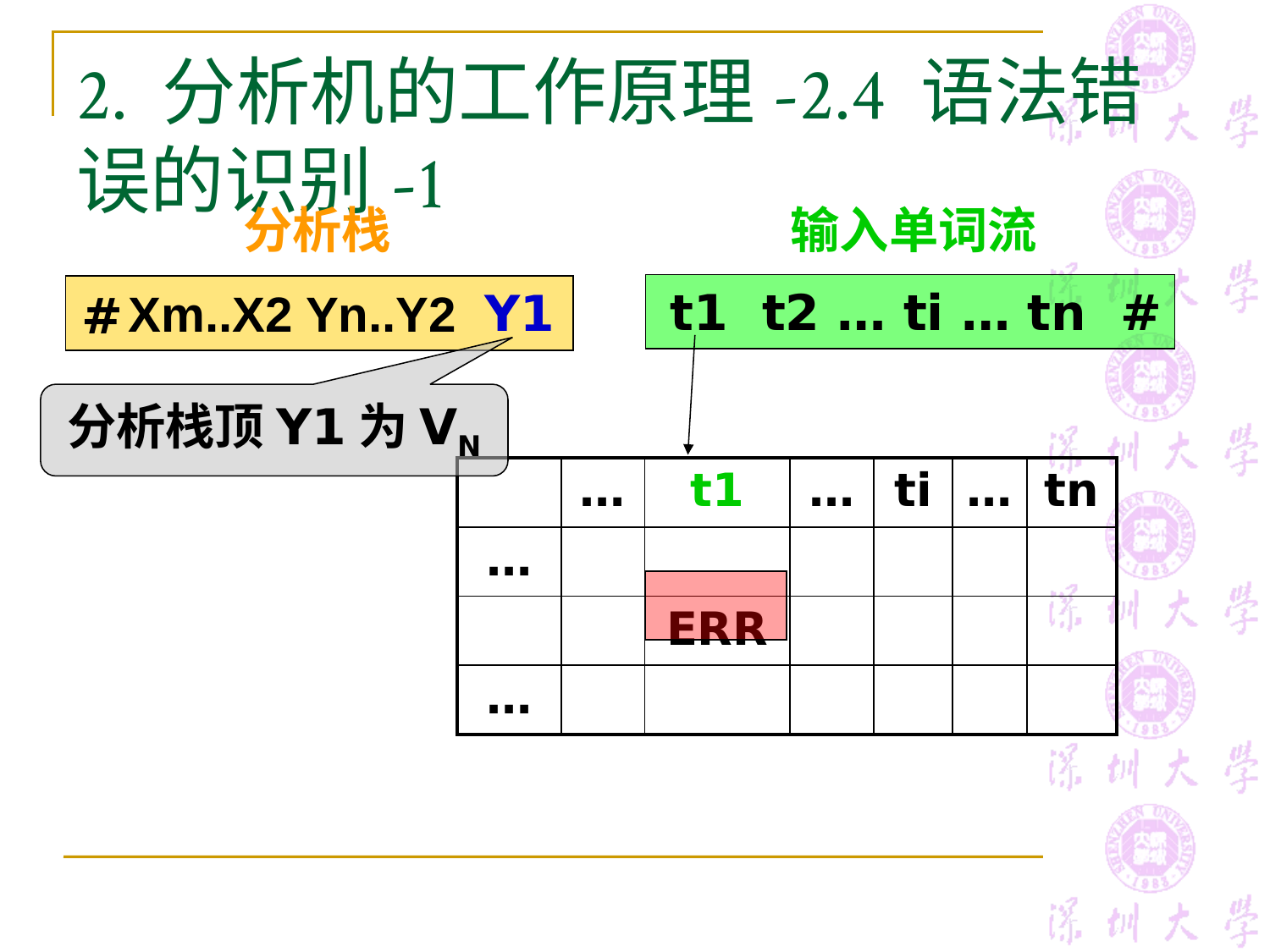

# 2. 分析机的工作原理-2.4 语法错误的识别-1
输入单词流
分析栈

 t1  t2 … ti … tn  #

#
Y1
Xm..X2 Yn..Y2

分析栈顶Y1为VN
|  | … | t1 | … | ti | … | tn |
| --- | --- | --- | --- | --- | --- | --- |
| … |  |  |  |  |  |  |
|  |  | ERR |  |  |  |  |
| … |  |  |  |  |  |  |